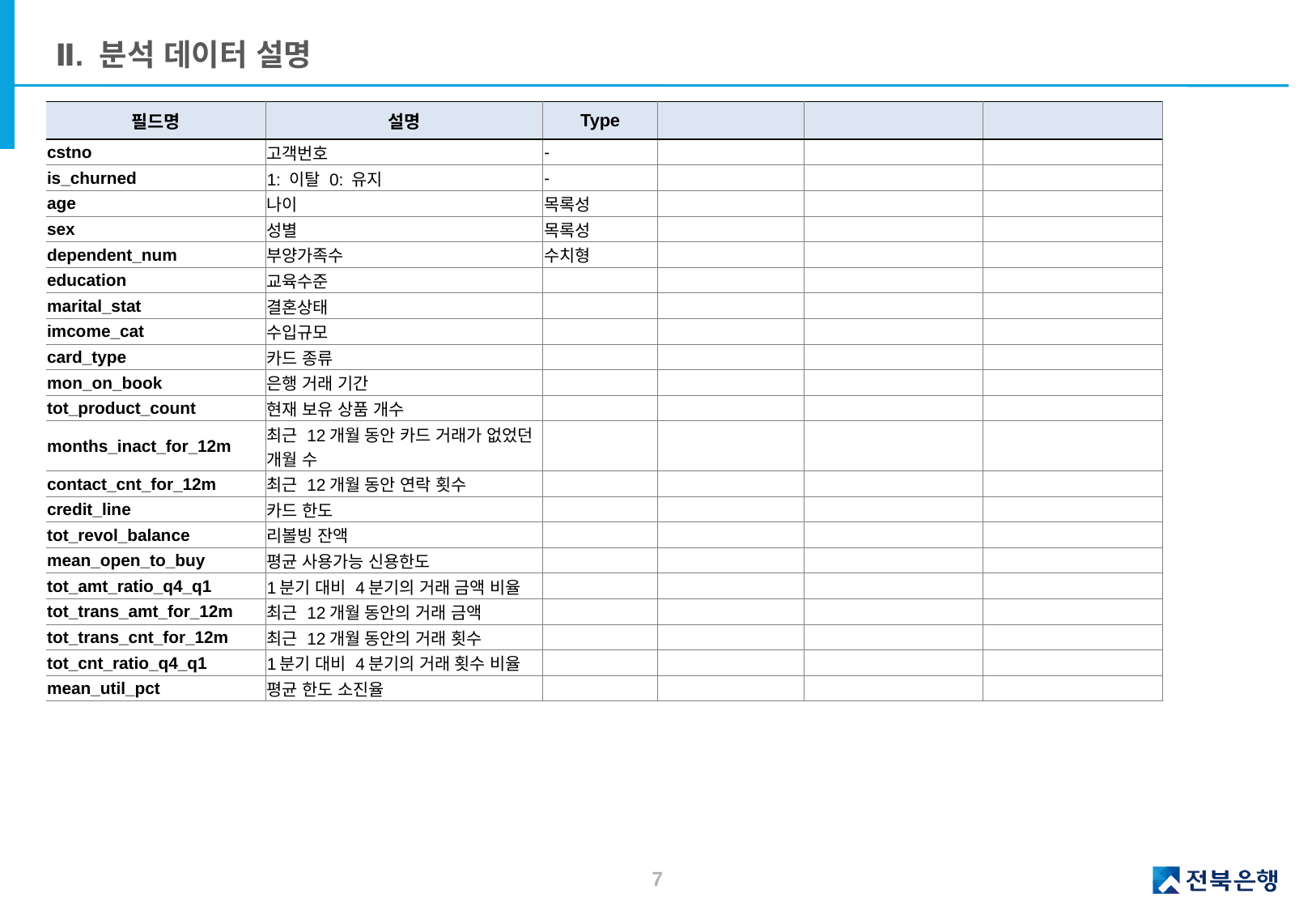

Ⅱ. 분석 데이터 설명
| 필드명 | 설명 | Type |  |  |  |
| --- | --- | --- | --- | --- | --- |
| cstno | 고객번호 | - |  |  |  |
| is\_churned | 1: 이탈 0: 유지 | - |  |  |  |
| age | 나이 | 목록성 |  |  |  |
| sex | 성별 | 목록성 |  |  |  |
| dependent\_num | 부양가족수 | 수치형 |  |  |  |
| education | 교육수준 |  |  |  |  |
| marital\_stat | 결혼상태 |  |  |  |  |
| imcome\_cat | 수입규모 |  |  |  |  |
| card\_type | 카드 종류 |  |  |  |  |
| mon\_on\_book | 은행 거래 기간 |  |  |  |  |
| tot\_product\_count | 현재 보유 상품 개수 |  |  |  |  |
| months\_inact\_for\_12m | 최근 12개월 동안 카드 거래가 없었던 개월 수 |  |  |  |  |
| contact\_cnt\_for\_12m | 최근 12개월 동안 연락 횟수 |  |  |  |  |
| credit\_line | 카드 한도 |  |  |  |  |
| tot\_revol\_balance | 리볼빙 잔액 |  |  |  |  |
| mean\_open\_to\_buy | 평균 사용가능 신용한도 |  |  |  |  |
| tot\_amt\_ratio\_q4\_q1 | 1분기 대비 4분기의 거래 금액 비율 |  |  |  |  |
| tot\_trans\_amt\_for\_12m | 최근 12개월 동안의 거래 금액 |  |  |  |  |
| tot\_trans\_cnt\_for\_12m | 최근 12개월 동안의 거래 횟수 |  |  |  |  |
| tot\_cnt\_ratio\_q4\_q1 | 1분기 대비 4분기의 거래 횟수 비율 |  |  |  |  |
| mean\_util\_pct | 평균 한도 소진율 |  |  |  |  |
7